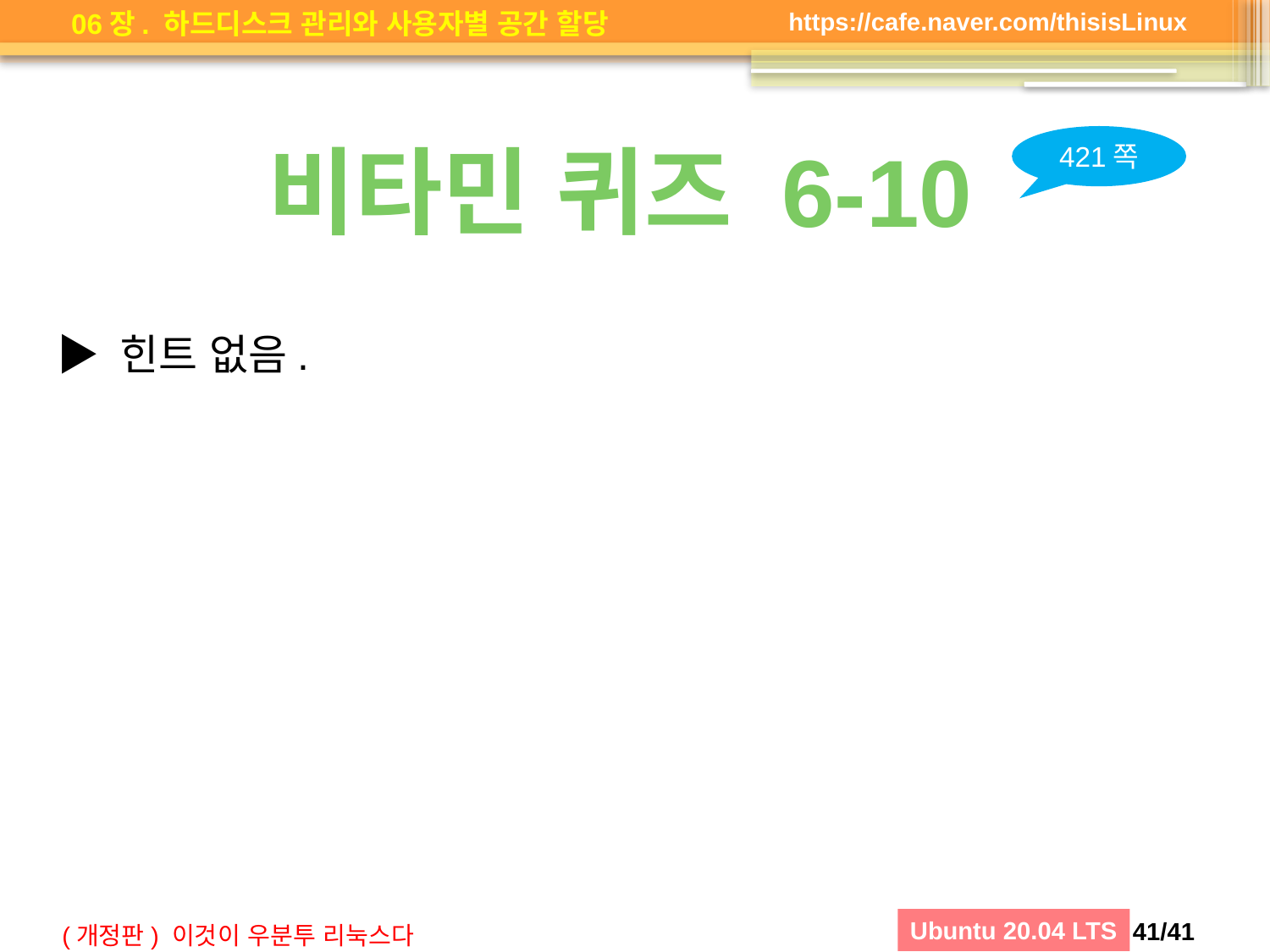

비타민 퀴즈 6-10
421쪽
▶ 힌트 없음.